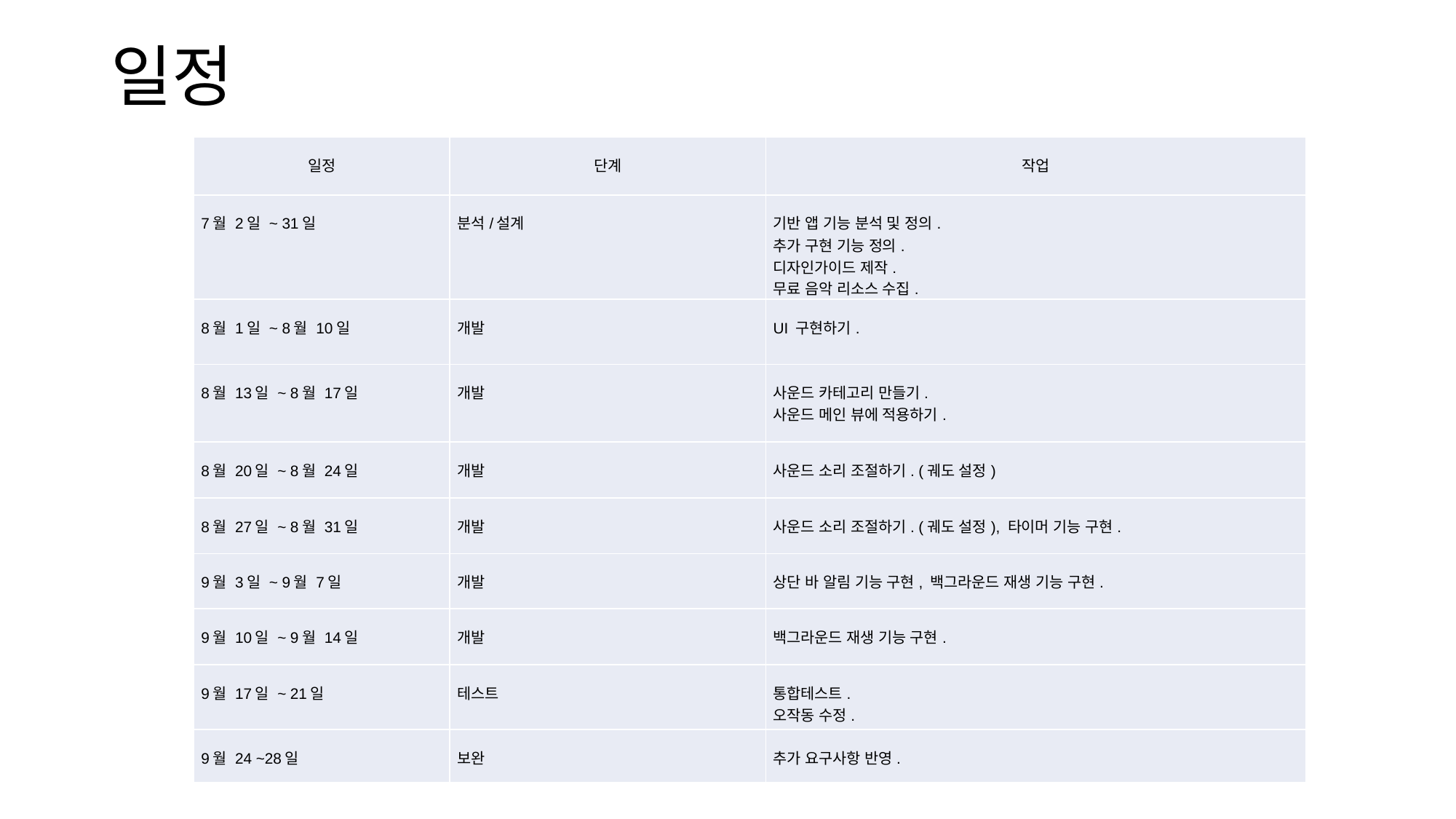

# 일정
| 일정 | 단계 | 작업 |
| --- | --- | --- |
| 7월 2일 ~ 31일 | 분석/설계 | 기반 앱 기능 분석 및 정의. 추가 구현 기능 정의. 디자인가이드 제작. 무료 음악 리소스 수집. |
| 8월 1일 ~ 8월 10일 | 개발 | UI 구현하기. |
| 8월 13일 ~ 8월 17일 | 개발 | 사운드 카테고리 만들기. 사운드 메인 뷰에 적용하기. |
| 8월 20일 ~ 8월 24일 | 개발 | 사운드 소리 조절하기. (궤도 설정) |
| 8월 27일 ~ 8월 31일 | 개발 | 사운드 소리 조절하기. (궤도 설정), 타이머 기능 구현. |
| 9월 3일 ~ 9월 7일 | 개발 | 상단 바 알림 기능 구현, 백그라운드 재생 기능 구현. |
| 9월 10일 ~ 9월 14일 | 개발 | 백그라운드 재생 기능 구현. |
| 9월 17일 ~ 21일 | 테스트 | 통합테스트. 오작동 수정. |
| 9월 24 ~28일 | 보완 | 추가 요구사항 반영. |